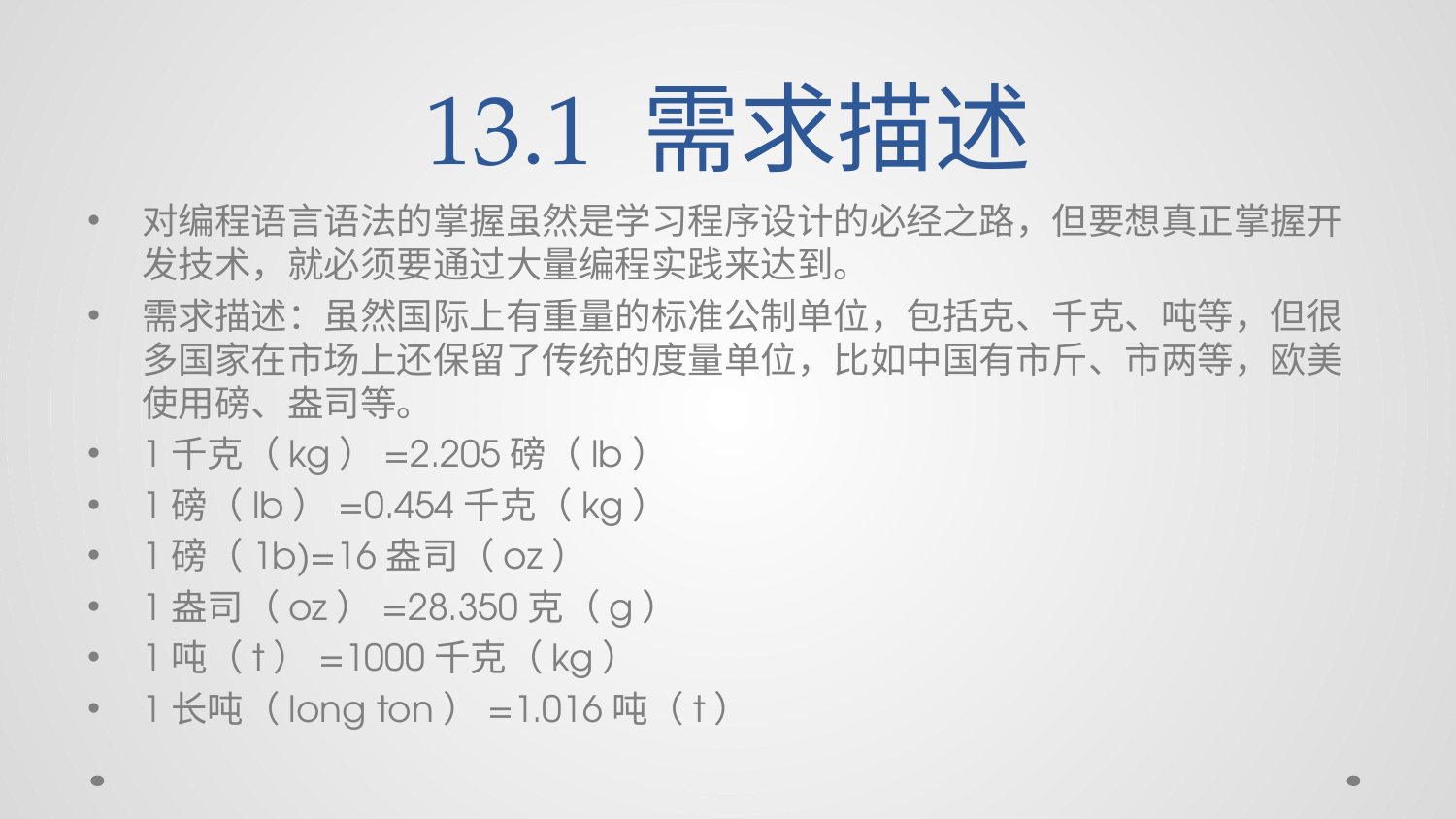

# 13.1 需求描述
对编程语言语法的掌握虽然是学习程序设计的必经之路，但要想真正掌握开发技术，就必须要通过大量编程实践来达到。
需求描述：虽然国际上有重量的标准公制单位，包括克、千克、吨等，但很多国家在市场上还保留了传统的度量单位，比如中国有市斤、市两等，欧美使用磅、盎司等。
1千克（kg）=2.205磅（lb）
1磅（lb）=0.454千克（kg）
1磅（1b)=16盎司（oz）
1盎司（oz）=28.350克（g）
1吨（t）=1000千克（kg）
1长吨（long ton）=1.016吨（t）